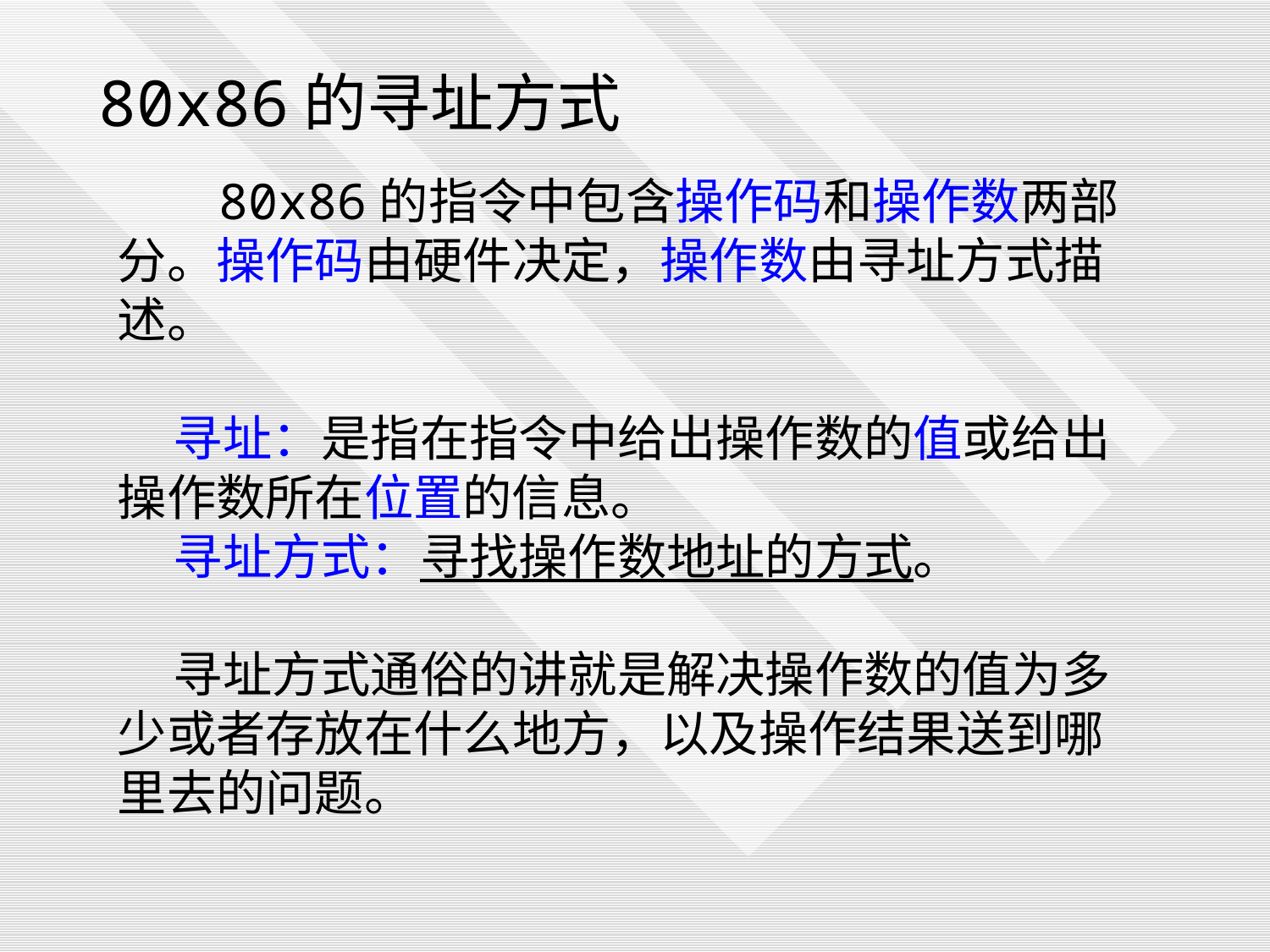

80x86的寻址方式
    80x86的指令中包含操作码和操作数两部分。操作码由硬件决定，操作数由寻址方式描述。

    寻址：是指在指令中给出操作数的值或给出操作数所在位置的信息。
    寻址方式：寻找操作数地址的方式。

    寻址方式通俗的讲就是解决操作数的值为多少或者存放在什么地方，以及操作结果送到哪里去的问题。